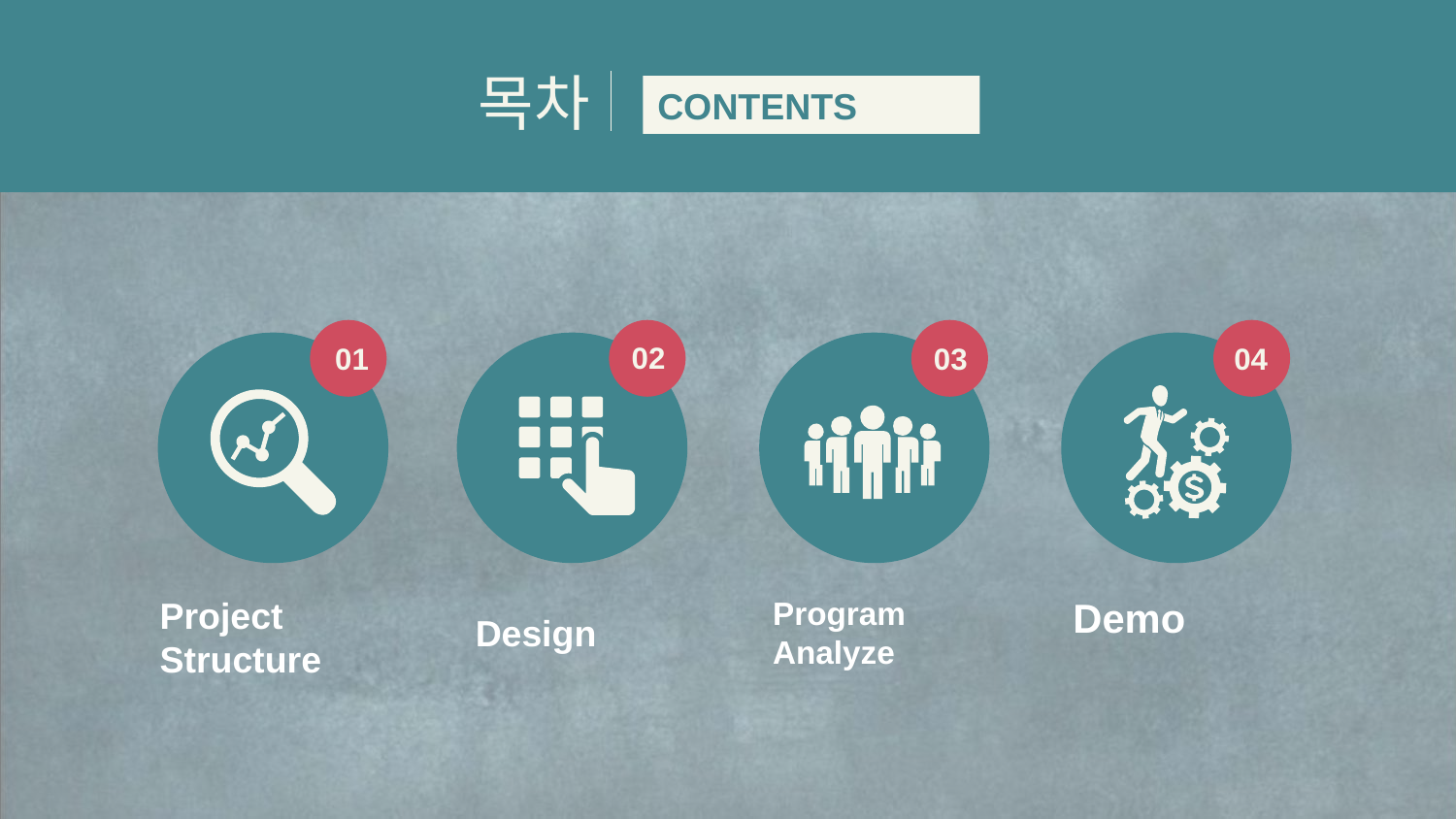

목차

CONTENTS

02

01

03

04

Project
Structure
Demo
Program
Analyze
Design